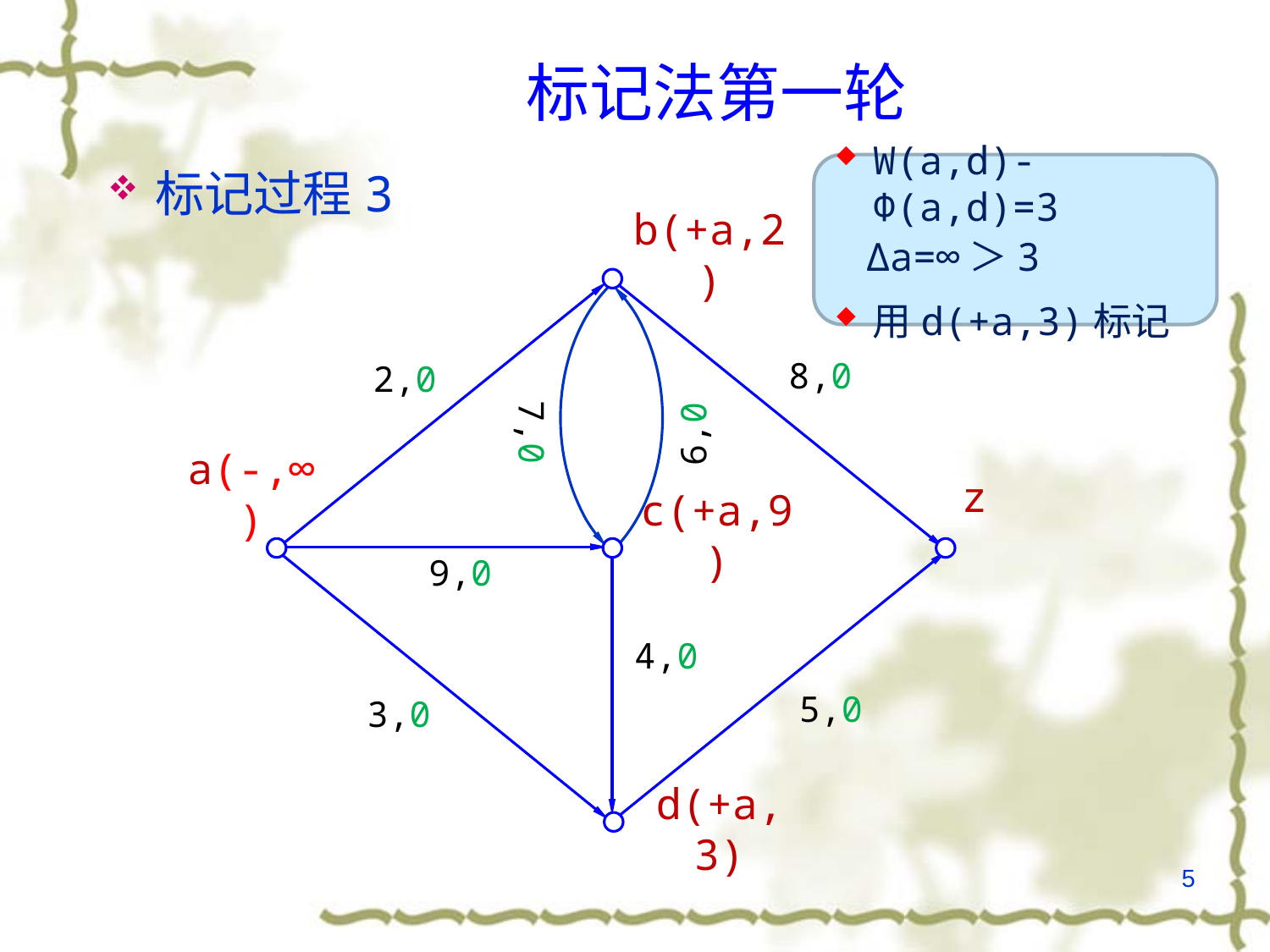

# 标记法第一轮
W(a,d)-Φ(a,d)=3
Δa=∞＞3
用d(+a,3)标记
标记过程3
b(+a,2)

8,0
2,0
7,0
6,0
a(-,∞)
z
c(+a,9)
9,0

4,0
5,0
3,0
d(+a,3)

5